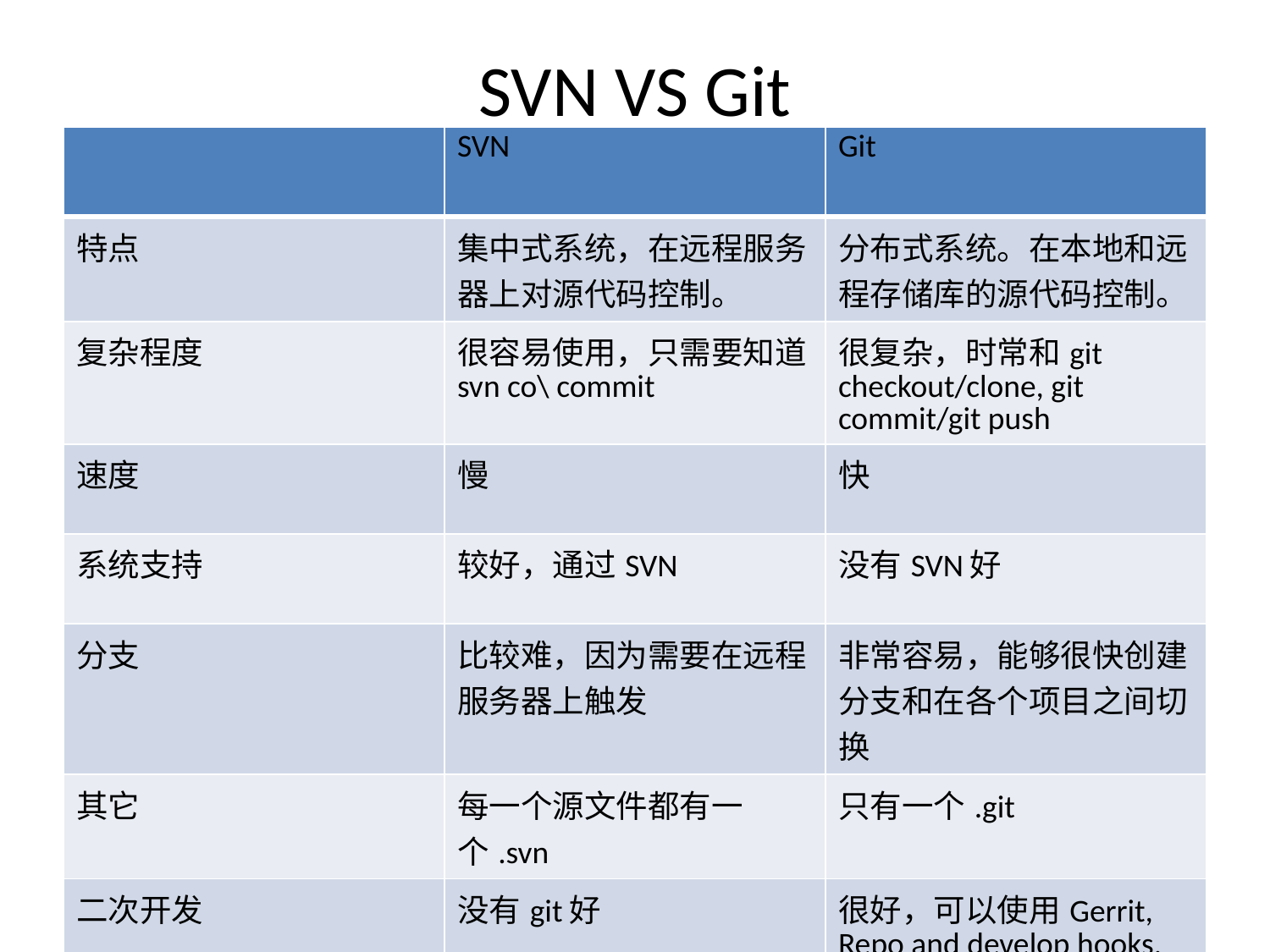

# SVN VS Git
|  | SVN | Git |
| --- | --- | --- |
| 特点 | 集中式系统，在远程服务器上对源代码控制。 | 分布式系统。在本地和远程存储库的源代码控制。 |
| 复杂程度 | 很容易使用，只需要知道svn co\ commit | 很复杂，时常和git checkout/clone, git commit/git push |
| 速度 | 慢 | 快 |
| 系统支持 | 较好，通过SVN | 没有SVN好 |
| 分支 | 比较难，因为需要在远程服务器上触发 | 非常容易，能够很快创建分支和在各个项目之间切换 |
| 其它 | 每一个源文件都有一个.svn | 只有一个.git |
| 二次开发 | 没有git好 | 很好，可以使用Gerrit, Repo and develop hooks. |